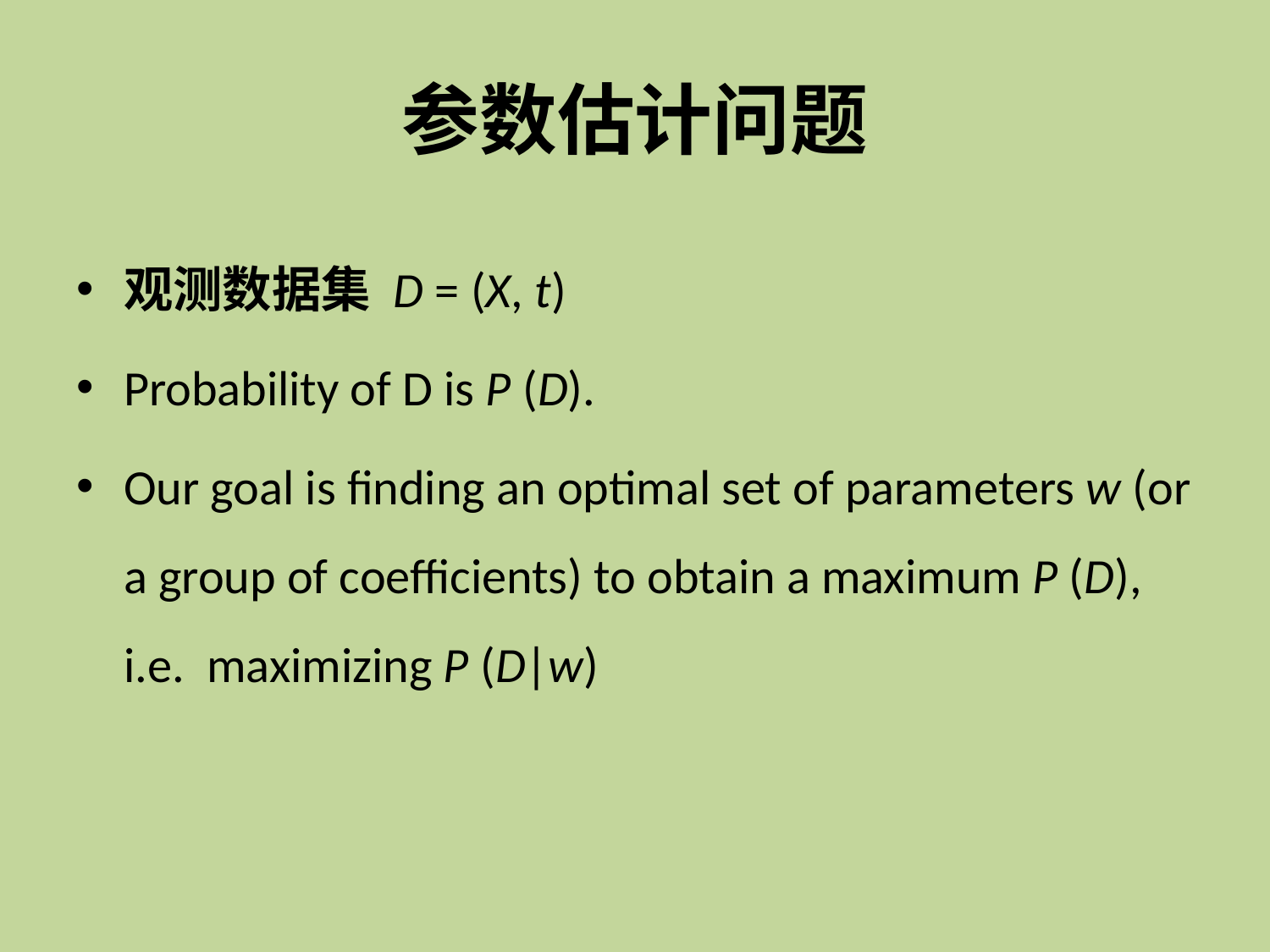

# 参数估计问题
观测数据集 D = (X, t)
Probability of D is P (D).
Our goal is finding an optimal set of parameters w (or a group of coefficients) to obtain a maximum P (D), i.e.  maximizing P (D|w)